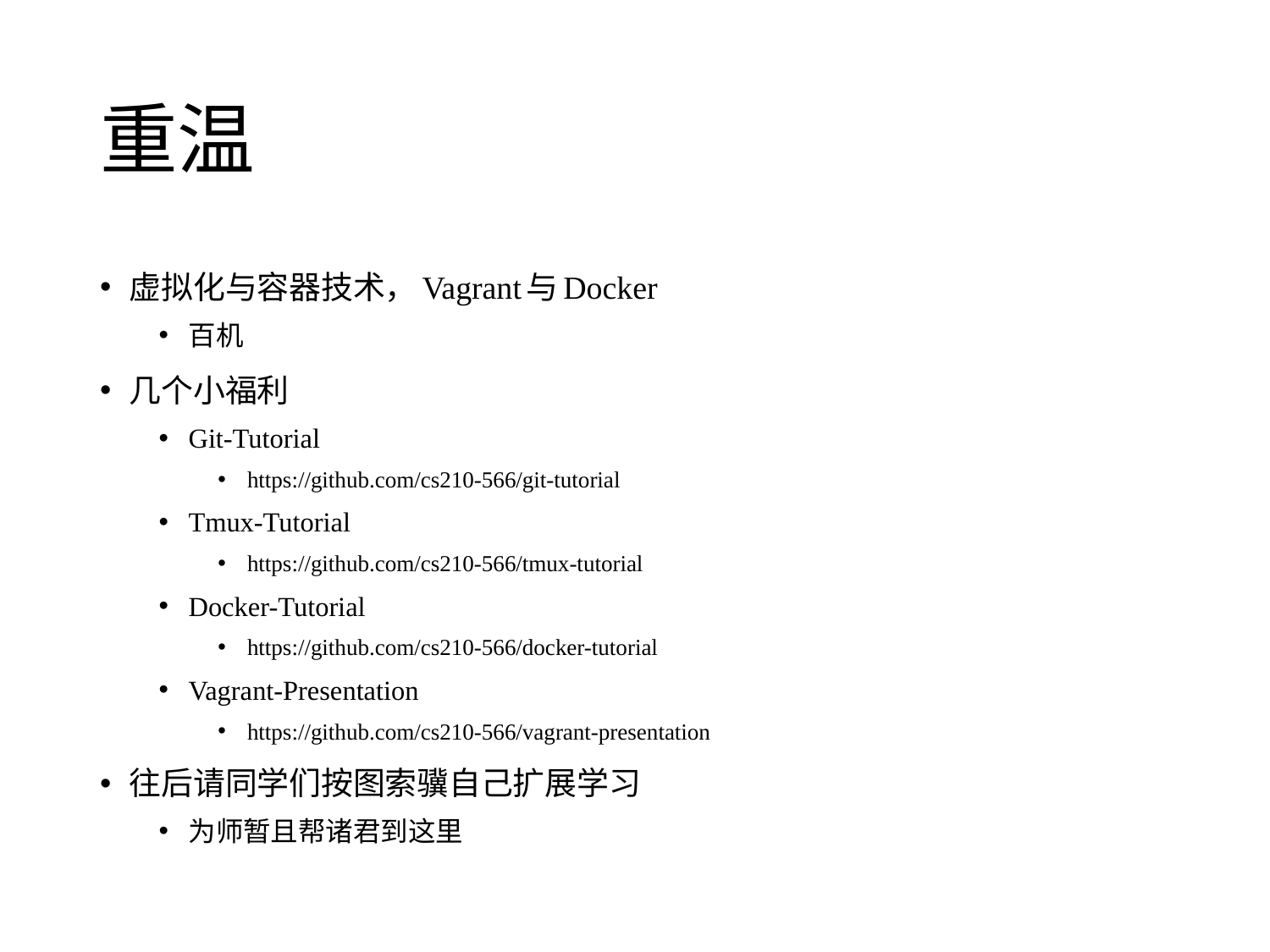

# 重温
虚拟化与容器技术，Vagrant与Docker
百机
几个小福利
Git-Tutorial
https://github.com/cs210-566/git-tutorial
Tmux-Tutorial
https://github.com/cs210-566/tmux-tutorial
Docker-Tutorial
https://github.com/cs210-566/docker-tutorial
Vagrant-Presentation
https://github.com/cs210-566/vagrant-presentation
往后请同学们按图索骥自己扩展学习
为师暂且帮诸君到这里